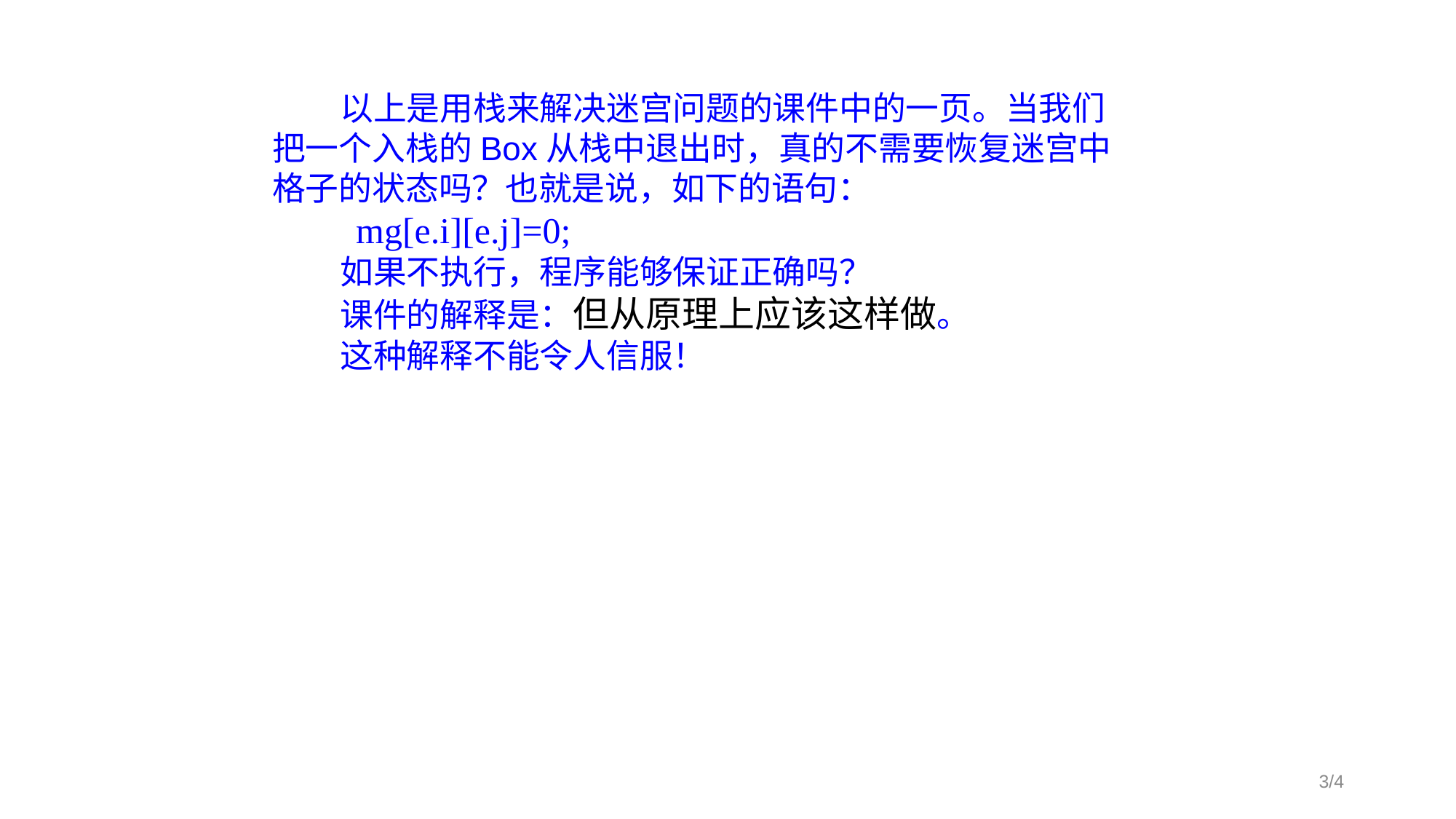

以上是用栈来解决迷宫问题的课件中的一页。当我们把一个入栈的Box从栈中退出时，真的不需要恢复迷宫中格子的状态吗？也就是说，如下的语句：
         mg[e.i][e.j]=0;
        如果不执行，程序能够保证正确吗？
        课件的解释是：但从原理上应该这样做。
        这种解释不能令人信服！
3/4